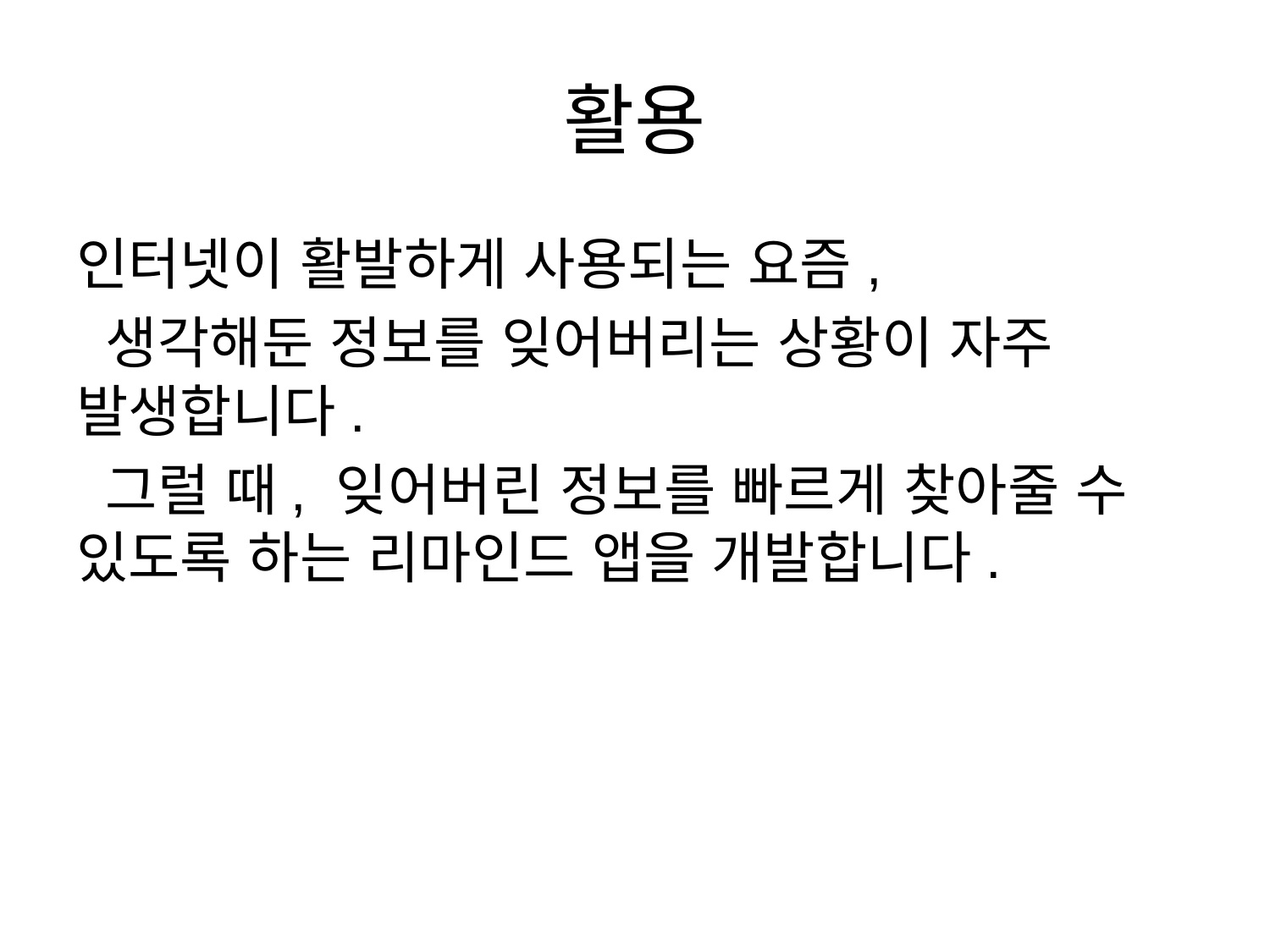

# 활용
인터넷이 활발하게 사용되는 요즘,
 생각해둔 정보를 잊어버리는 상황이 자주 발생합니다.
 그럴 때, 잊어버린 정보를 빠르게 찾아줄 수 있도록 하는 리마인드 앱을 개발합니다.